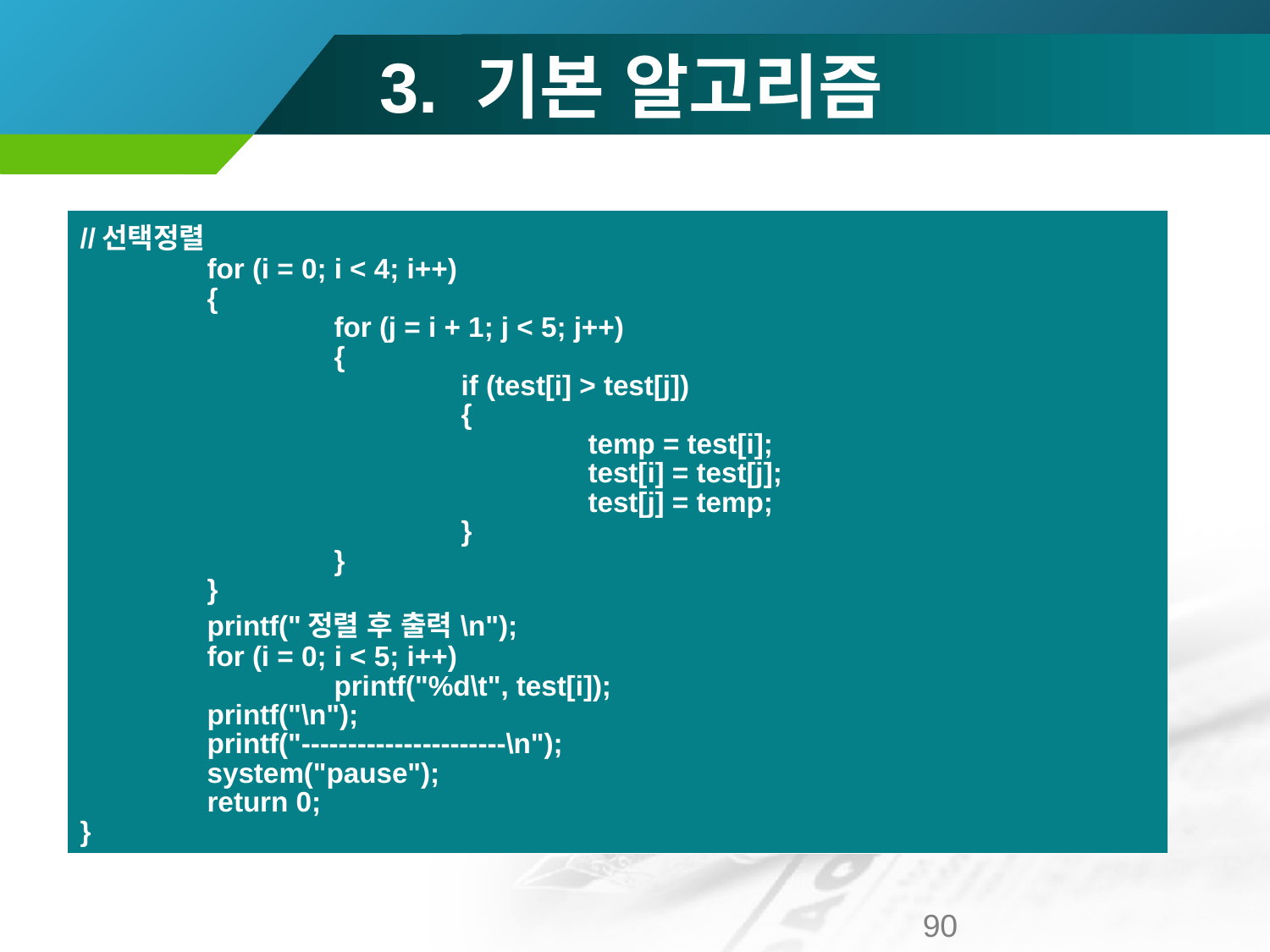

# 3. 기본 알고리즘
| //선택정렬 for (i = 0; i < 4; i++) { for (j = i + 1; j < 5; j++) { if (test[i] > test[j]) { temp = test[i]; test[i] = test[j]; test[j] = temp; } } } printf("정렬 후 출력\n"); for (i = 0; i < 5; i++) printf("%d\t", test[i]); printf("\n"); printf("----------------------\n"); system("pause"); return 0; } |
| --- |
90